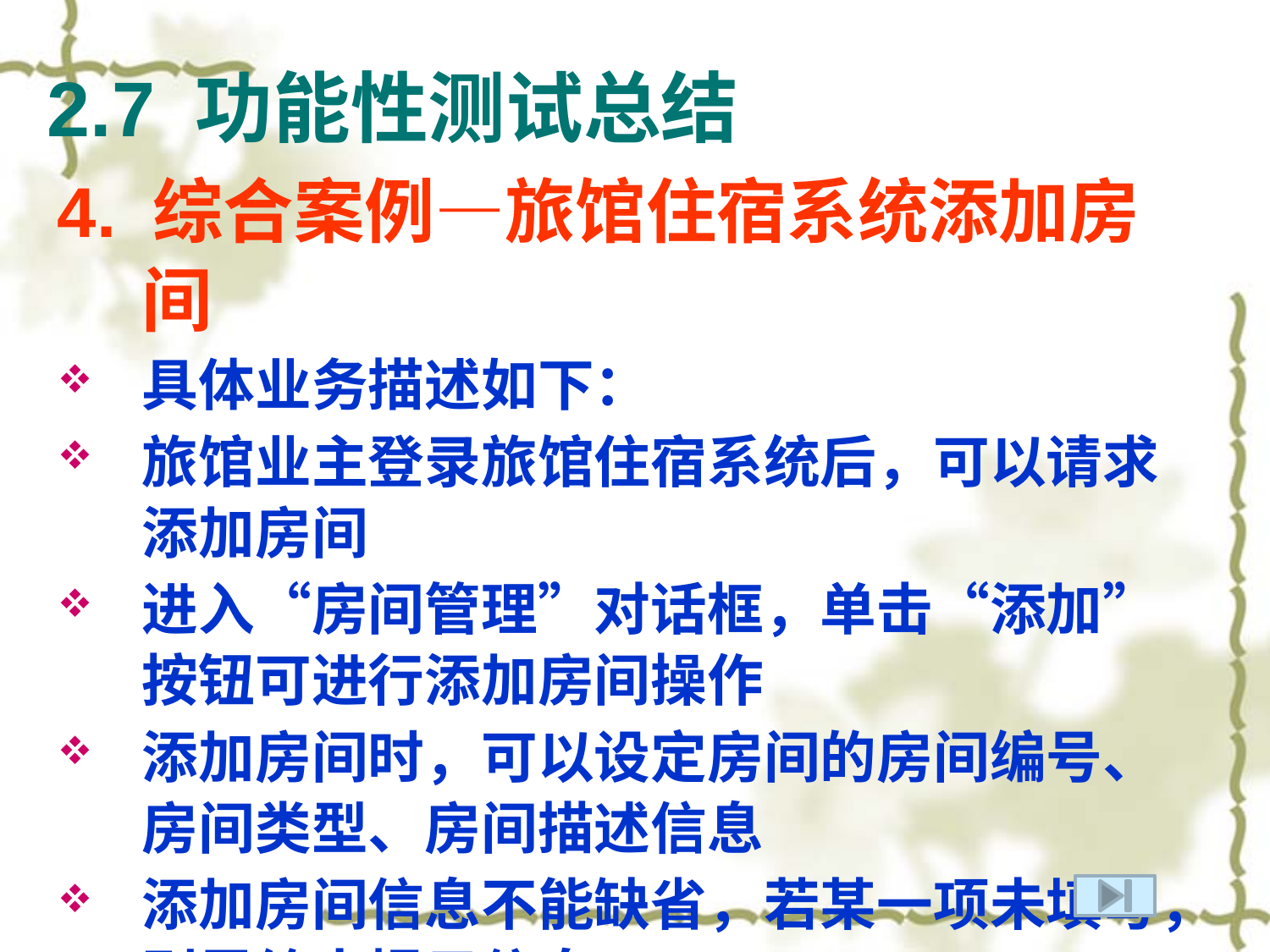

# 2.7 功能性测试总结
4. 综合案例—旅馆住宿系统添加房间
具体业务描述如下：
旅馆业主登录旅馆住宿系统后，可以请求添加房间
进入“房间管理”对话框，单击“添加”按钮可进行添加房间操作
添加房间时，可以设定房间的房间编号、房间类型、房间描述信息
添加房间信息不能缺省，若某一项未填写，则需给出提示信息